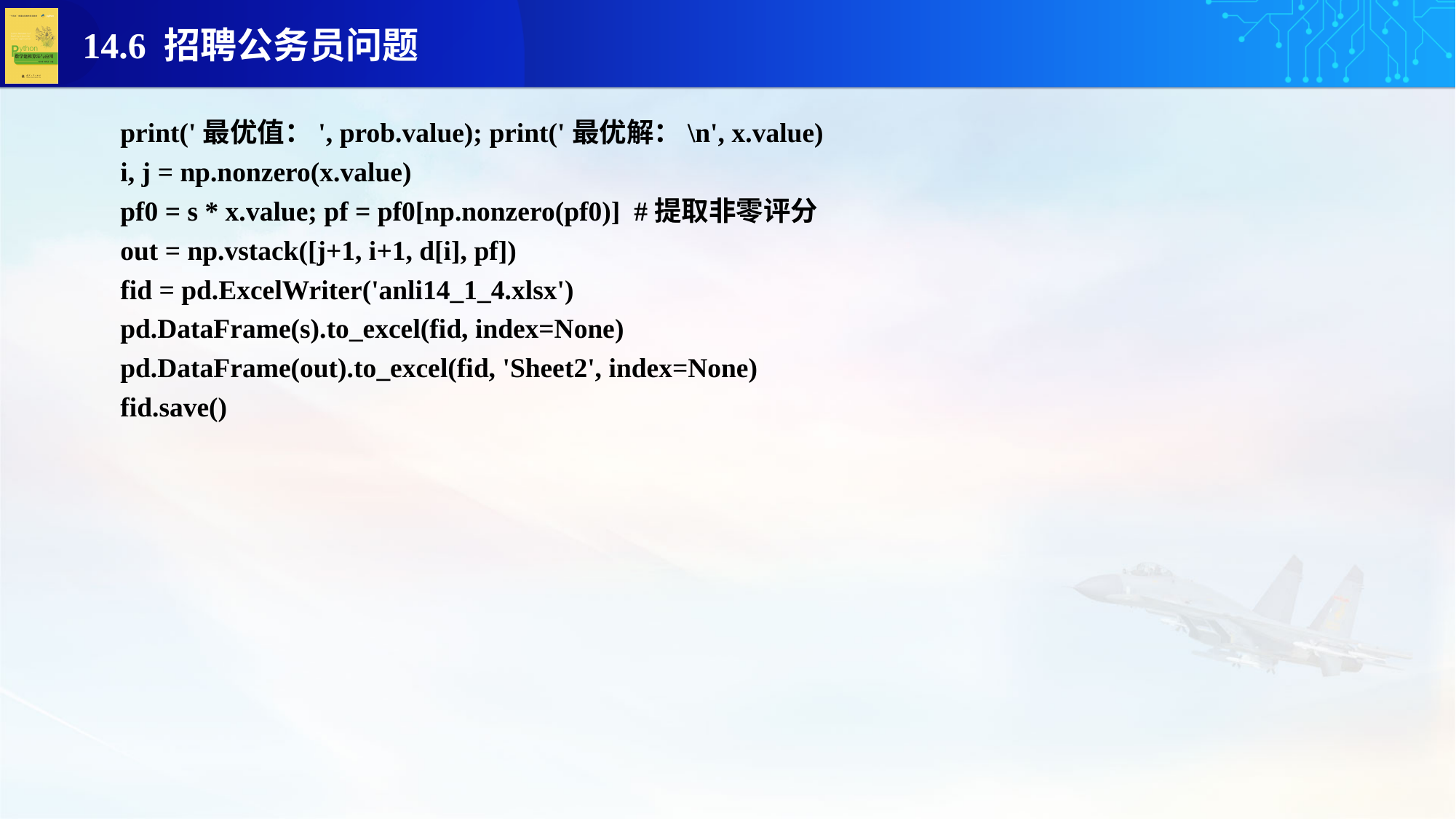

print('最优值：', prob.value); print('最优解：\n', x.value)
i, j = np.nonzero(x.value)
pf0 = s * x.value; pf = pf0[np.nonzero(pf0)]  #提取非零评分
out = np.vstack([j+1, i+1, d[i], pf])
fid = pd.ExcelWriter('anli14_1_4.xlsx')
pd.DataFrame(s).to_excel(fid, index=None)
pd.DataFrame(out).to_excel(fid, 'Sheet2', index=None)
fid.save()